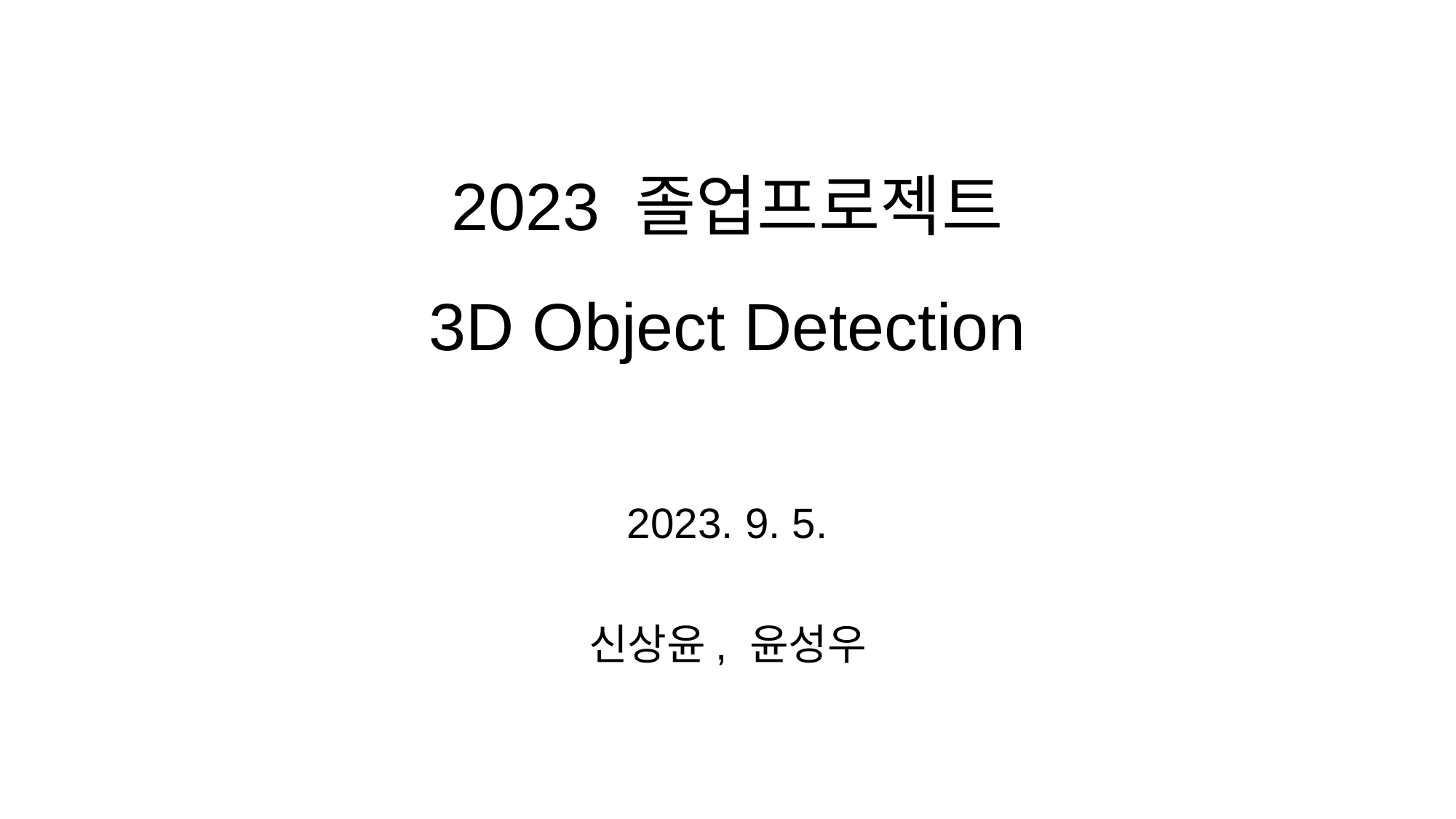

# 2023 졸업프로젝트 3D Object Detection
2023. 9. 5.

신상윤, 윤성우